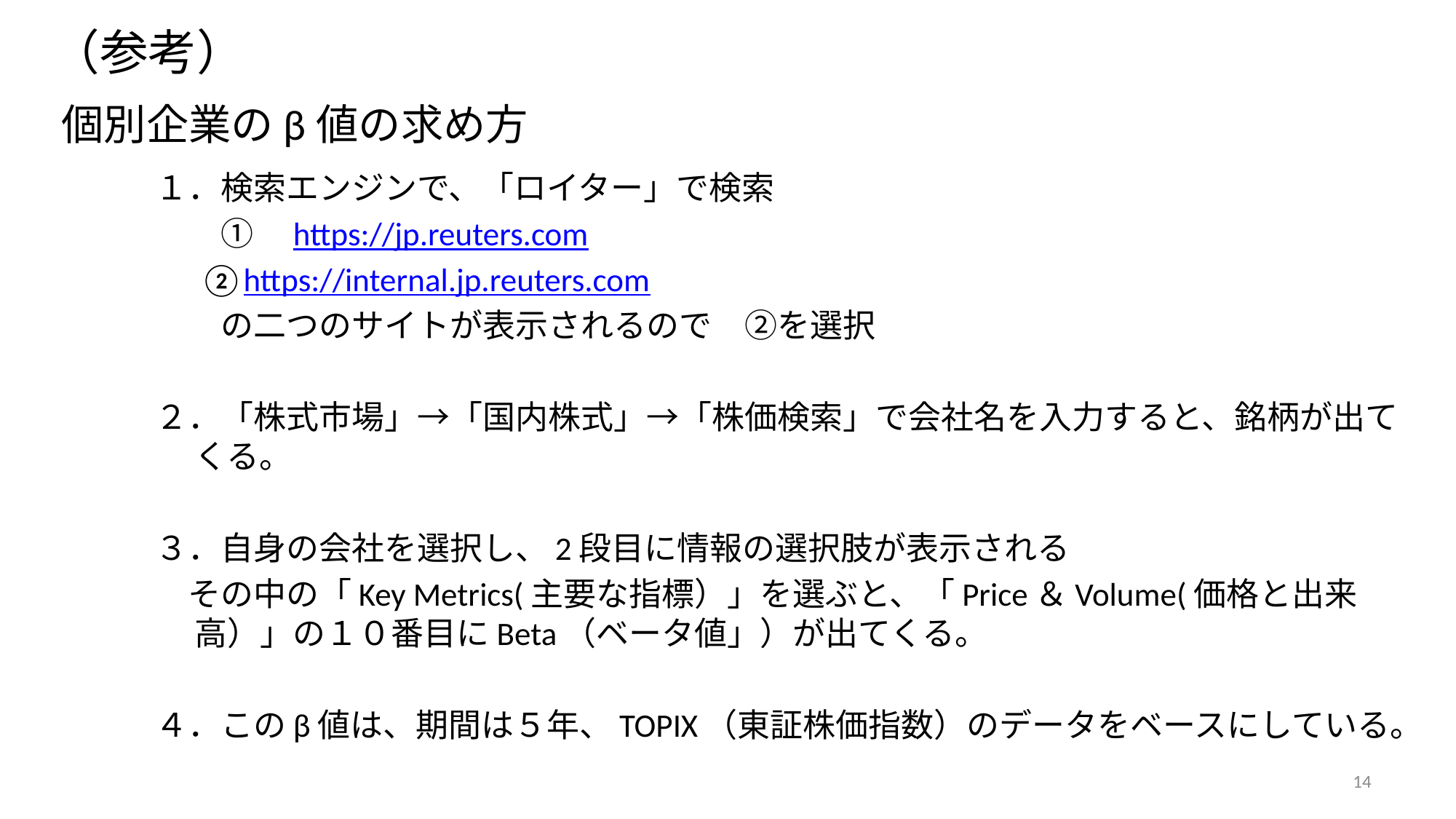

（参考）
# 個別企業のβ値の求め方
１．検索エンジンで、「ロイター」で検索
　　①　https://jp.reuters.com
      ②https://internal.jp.reuters.com
　　の二つのサイトが表示されるので　②を選択

２．「株式市場」→「国内株式」→「株価検索」で会社名を入力すると、銘柄が出てくる。

３．自身の会社を選択し、2段目に情報の選択肢が表示される
　その中の「Key Metrics(主要な指標）」を選ぶと、「Price＆Volume(価格と出来高）」の１０番目にBeta（ベータ値」）が出てくる。

４．このβ値は、期間は５年、TOPIX（東証株価指数）のデータをベースにしている。
14